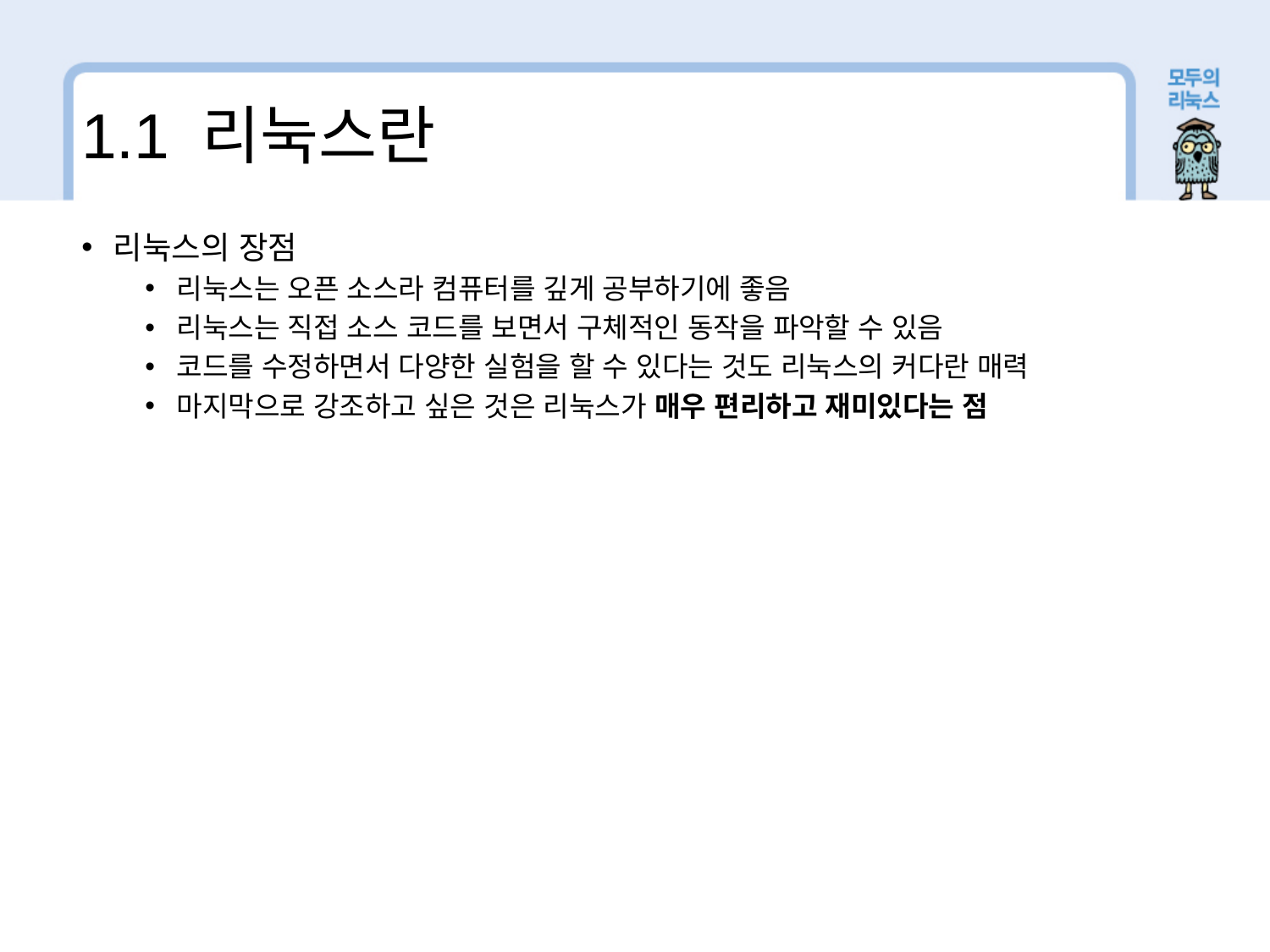

1.1 리눅스란
리눅스의 장점
리눅스는 오픈 소스라 컴퓨터를 깊게 공부하기에 좋음
리눅스는 직접 소스 코드를 보면서 구체적인 동작을 파악할 수 있음
코드를 수정하면서 다양한 실험을 할 수 있다는 것도 리눅스의 커다란 매력
마지막으로 강조하고 싶은 것은 리눅스가 매우 편리하고 재미있다는 점